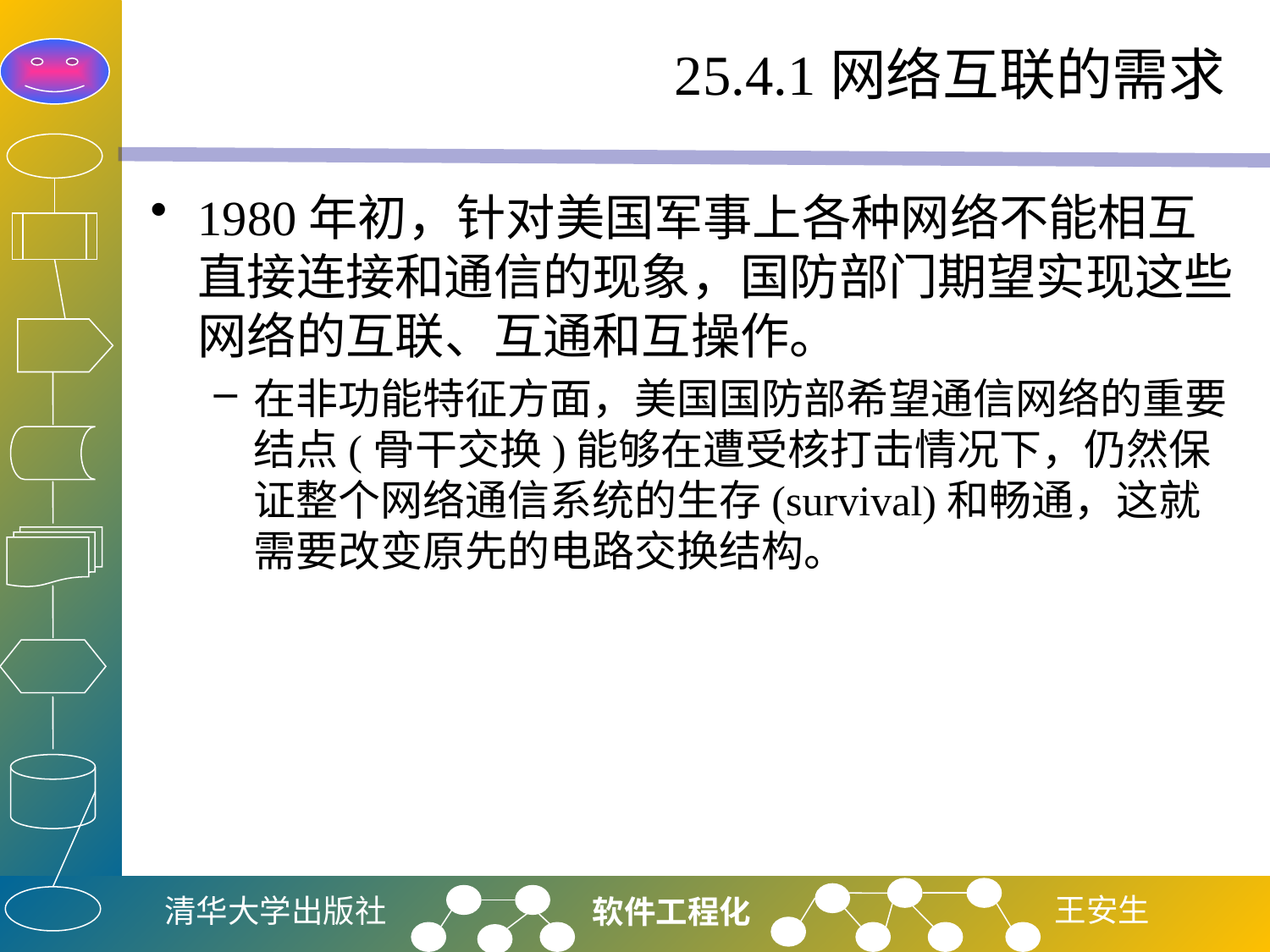

# 25.4.1网络互联的需求
1980年初，针对美国军事上各种网络不能相互直接连接和通信的现象，国防部门期望实现这些网络的互联、互通和互操作。
在非功能特征方面，美国国防部希望通信网络的重要结点(骨干交换)能够在遭受核打击情况下，仍然保证整个网络通信系统的生存(survival)和畅通，这就需要改变原先的电路交换结构。